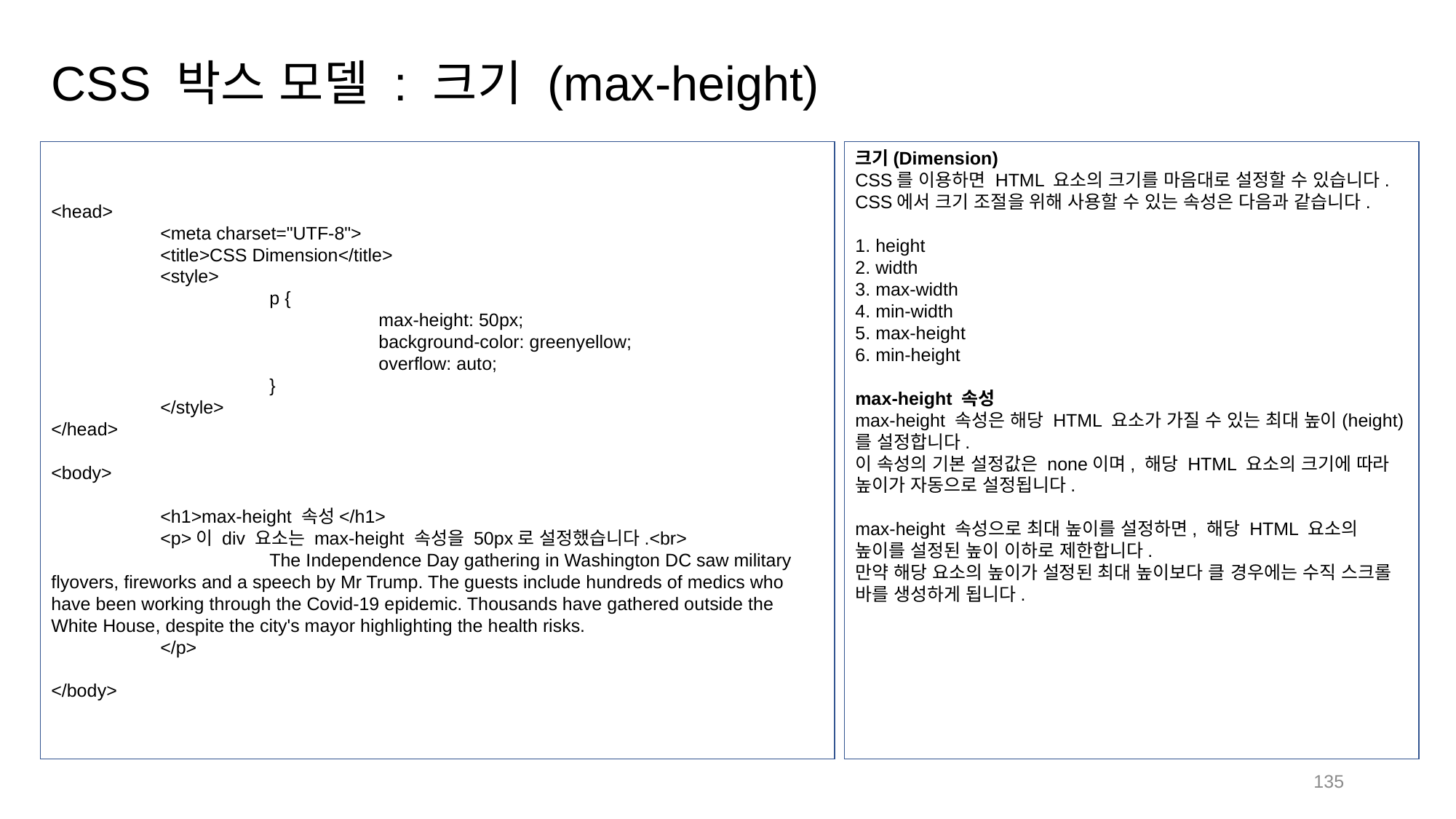

# CSS 박스 모델 : 크기 (max-height)
<head>
	<meta charset="UTF-8">
	<title>CSS Dimension</title>
	<style>
		p {
			max-height: 50px;
			background-color: greenyellow;
			overflow: auto;
		}
	</style>
</head>

<body>

	<h1>max-height 속성</h1>
	<p>이 div 요소는 max-height 속성을 50px로 설정했습니다.<br>
		The Independence Day gathering in Washington DC saw military flyovers, fireworks and a speech by Mr Trump. The guests include hundreds of medics who have been working through the Covid-19 epidemic. Thousands have gathered outside the White House, despite the city's mayor highlighting the health risks.
	</p>

</body>
크기(Dimension)
CSS를 이용하면 HTML 요소의 크기를 마음대로 설정할 수 있습니다.
CSS에서 크기 조절을 위해 사용할 수 있는 속성은 다음과 같습니다.

1. height
2. width
3. max-width
4. min-width
5. max-height
6. min-height

max-height 속성
max-height 속성은 해당 HTML 요소가 가질 수 있는 최대 높이(height)를 설정합니다.
이 속성의 기본 설정값은 none이며, 해당 HTML 요소의 크기에 따라 높이가 자동으로 설정됩니다.

max-height 속성으로 최대 높이를 설정하면, 해당 HTML 요소의 높이를 설정된 높이 이하로 제한합니다.
만약 해당 요소의 높이가 설정된 최대 높이보다 클 경우에는 수직 스크롤 바를 생성하게 됩니다.

135